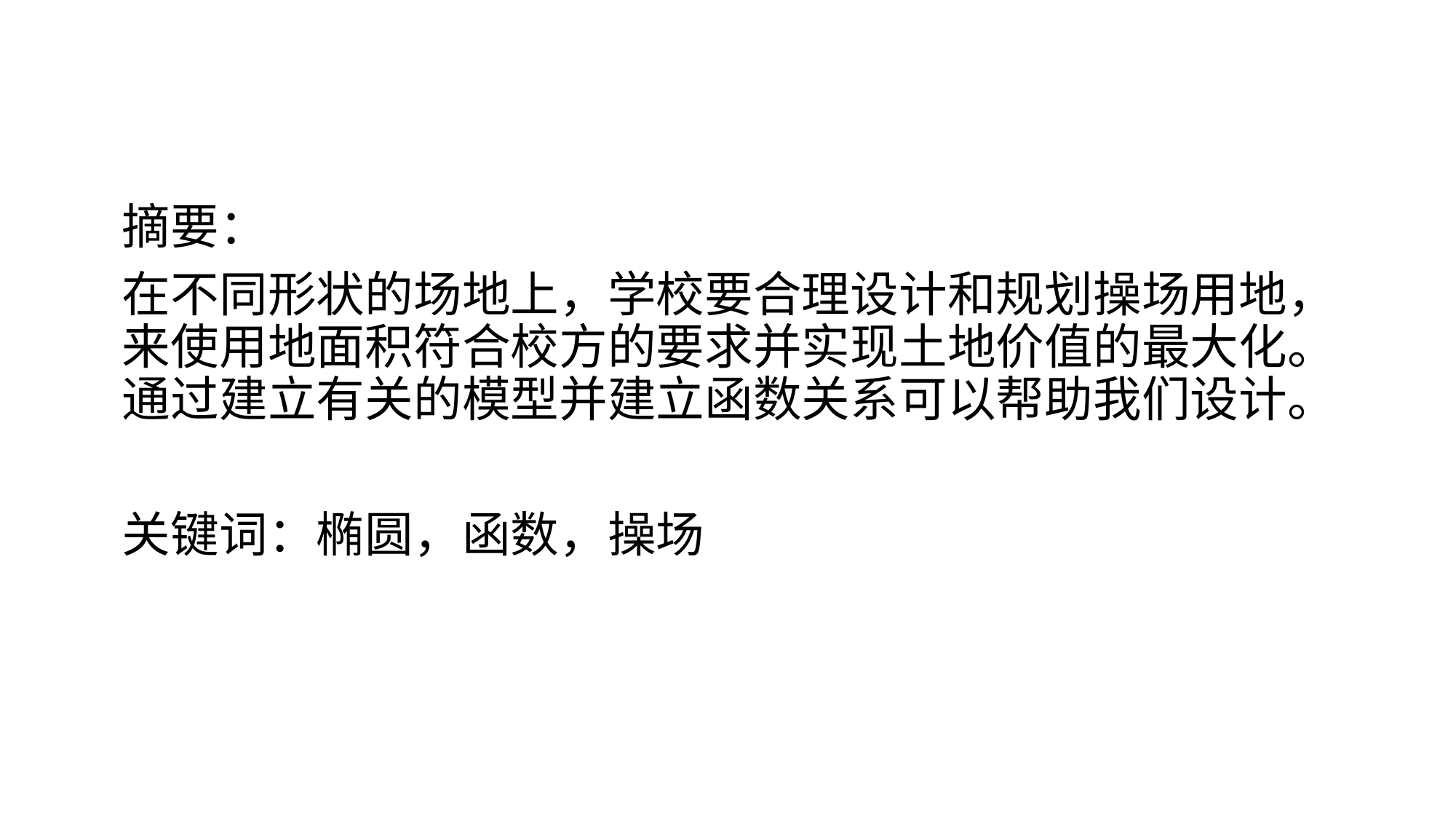

摘要：
在不同形状的场地上，学校要合理设计和规划操场用地，来使用地面积符合校方的要求并实现土地价值的最大化。通过建立有关的模型并建立函数关系可以帮助我们设计。

关键词：椭圆，函数，操场